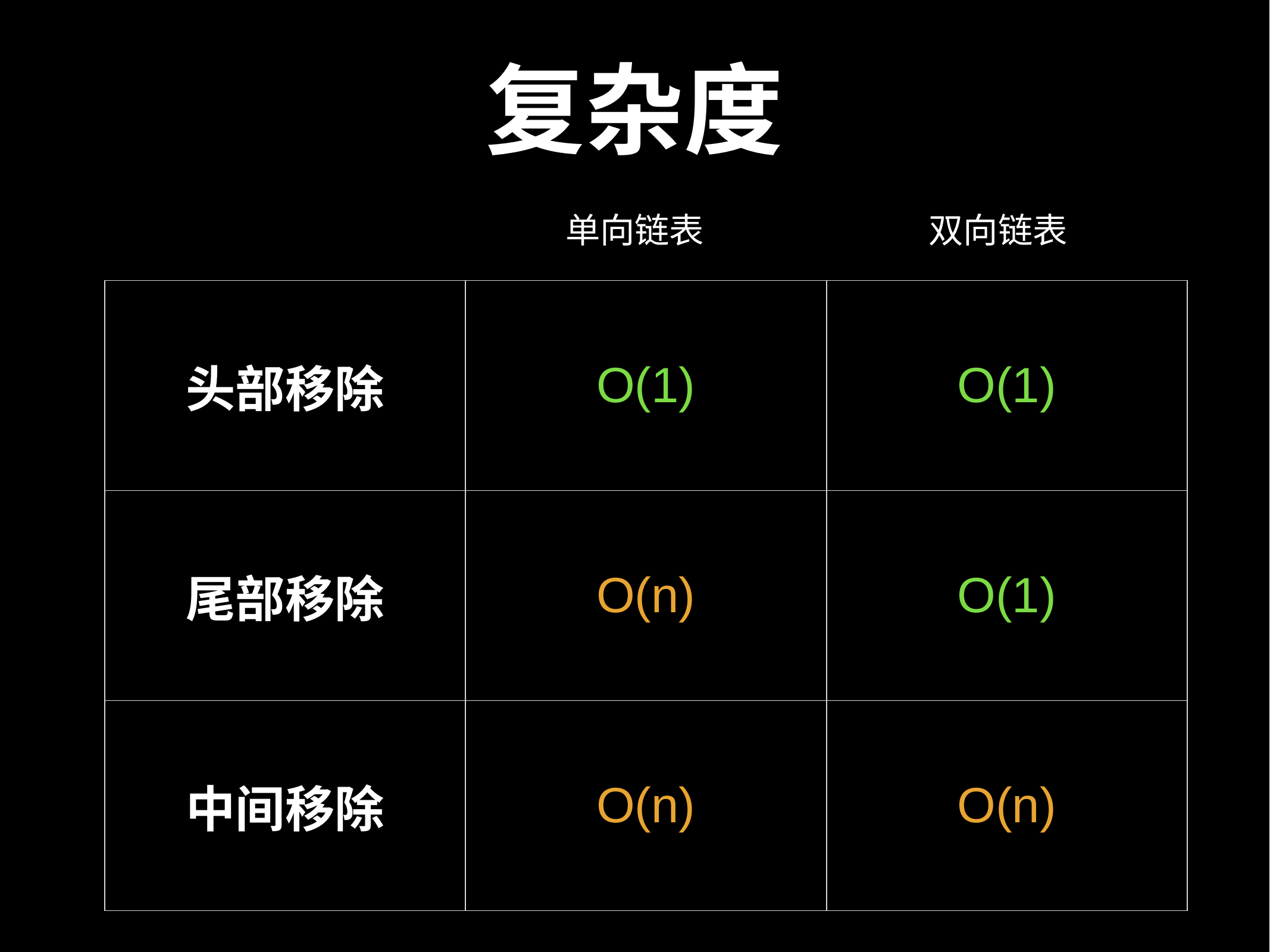

# 复杂度
单向链表
双向链表
| 头部移除 | O(1) | O(1) |
| --- | --- | --- |
| 尾部移除 | O(n) | O(1) |
| 中间移除 | O(n) | O(n) |